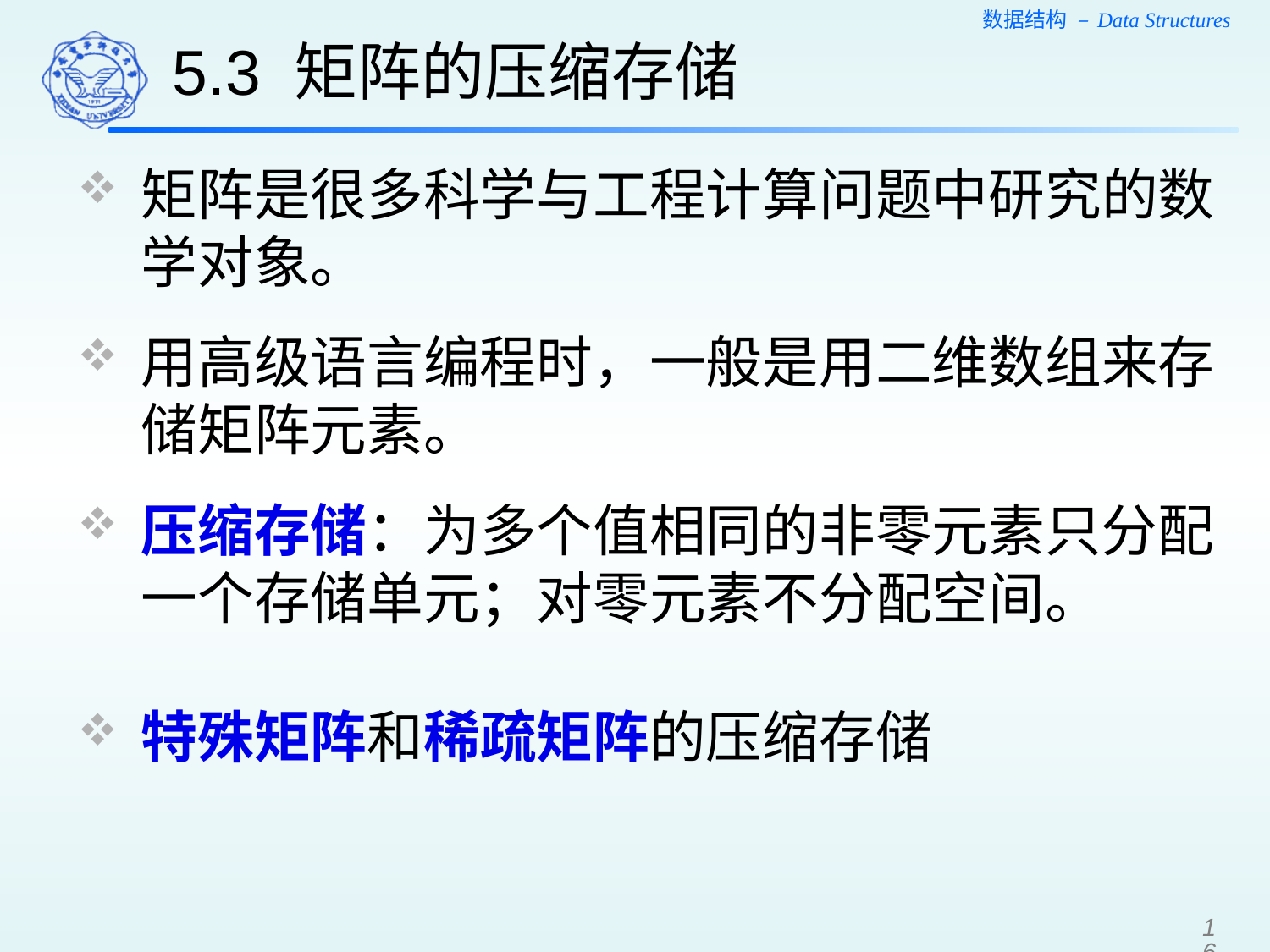

5.3 矩阵的压缩存储
矩阵是很多科学与工程计算问题中研究的数学对象。
用高级语言编程时，一般是用二维数组来存储矩阵元素。
压缩存储：为多个值相同的非零元素只分配一个存储单元；对零元素不分配空间。
特殊矩阵和稀疏矩阵的压缩存储
16